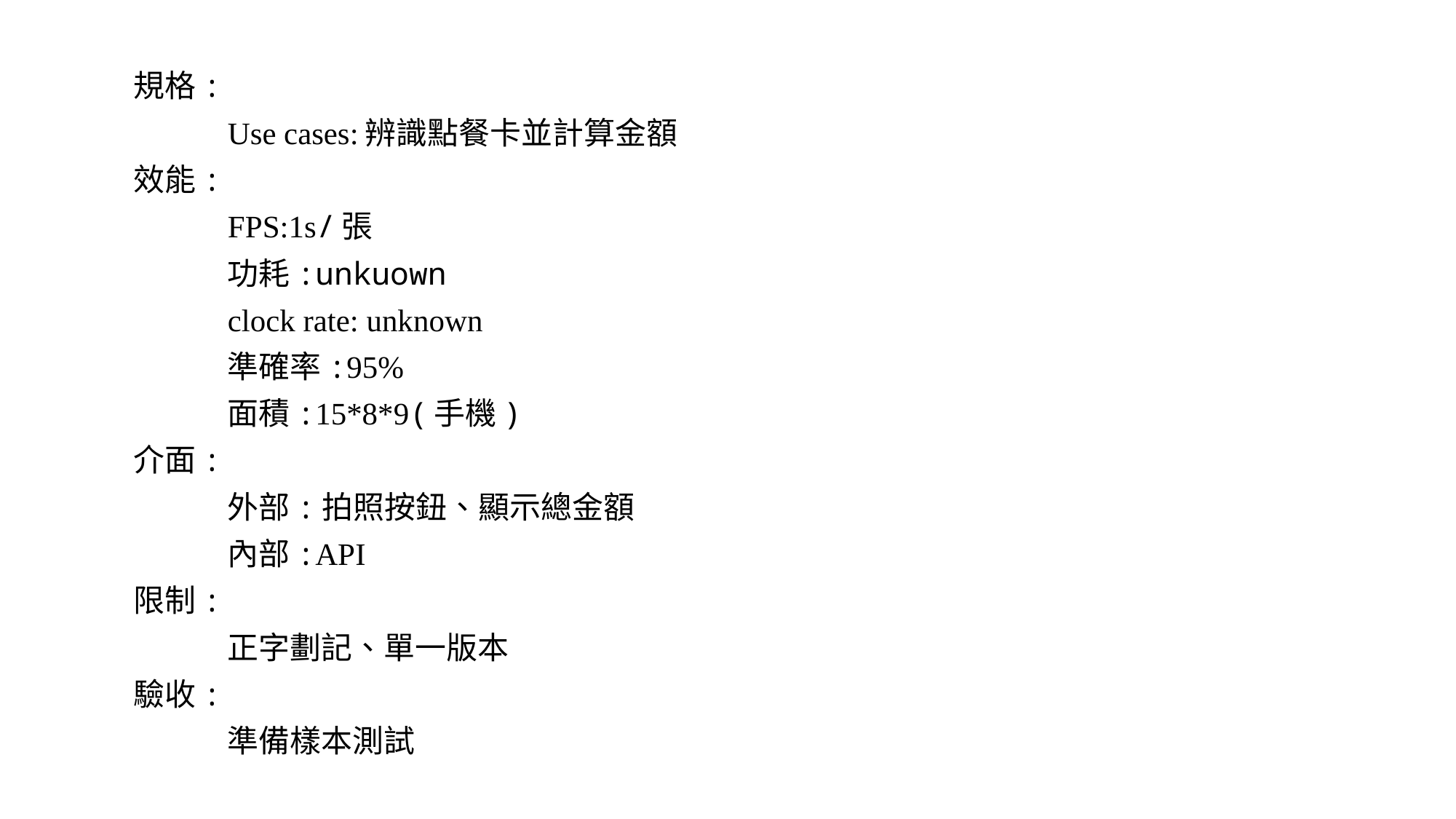

規格:
	Use cases:辨識點餐卡並計算金額
效能:
	FPS:1s/張
	功耗:unkuown
	clock rate: unknown
	準確率:95%
	面積:15*8*9(手機)
介面:
	外部:拍照按鈕、顯示總金額
	內部:API
限制:
	正字劃記、單一版本
驗收:
	準備樣本測試